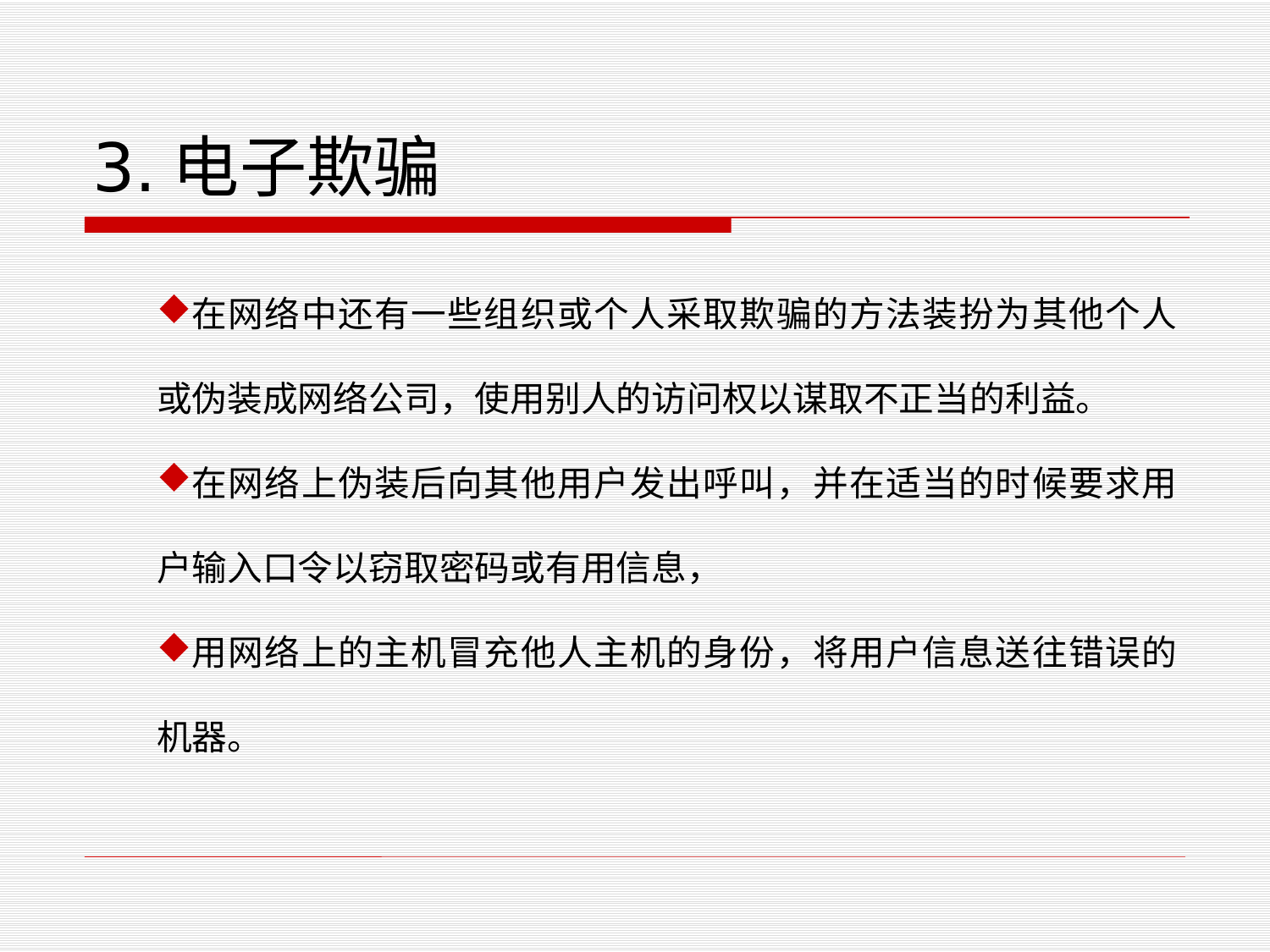

# 3.电子欺骗
在网络中还有一些组织或个人采取欺骗的方法装扮为其他个人或伪装成网络公司，使用别人的访问权以谋取不正当的利益。
在网络上伪装后向其他用户发出呼叫，并在适当的时候要求用户输入口令以窃取密码或有用信息，
用网络上的主机冒充他人主机的身份，将用户信息送往错误的机器。